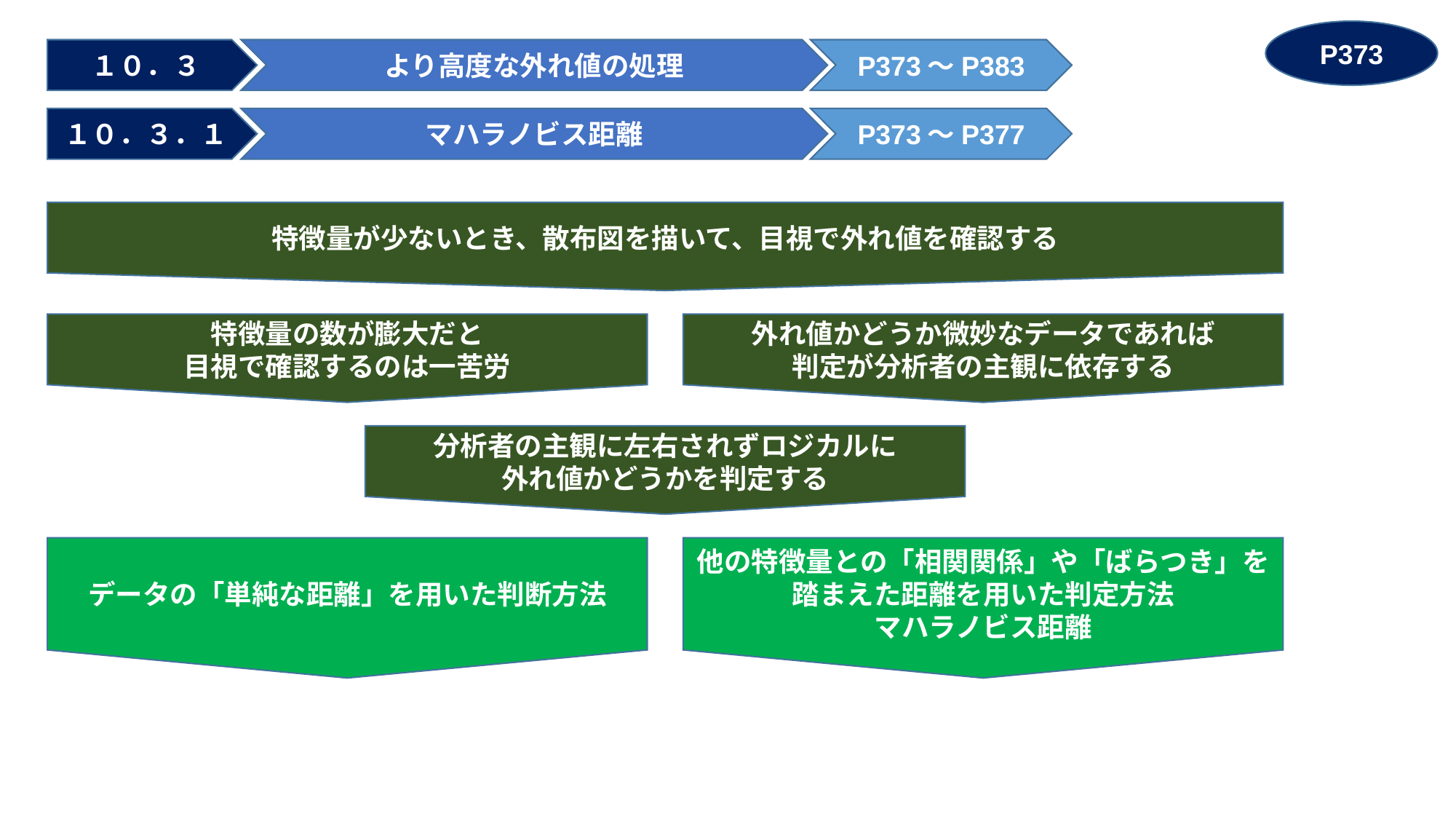

P373
１０．３
より高度な外れ値の処理
P373～P383
１０．３．１
マハラノビス距離
P373～P377
特徴量が少ないとき、散布図を描いて、目視で外れ値を確認する
外れ値かどうか微妙なデータであれば
判定が分析者の主観に依存する
特徴量の数が膨大だと
目視で確認するのは一苦労
分析者の主観に左右されずロジカルに
外れ値かどうかを判定する
他の特徴量との「相関関係」や「ばらつき」を踏まえた距離を用いた判定方法
マハラノビス距離
データの「単純な距離」を用いた判断方法